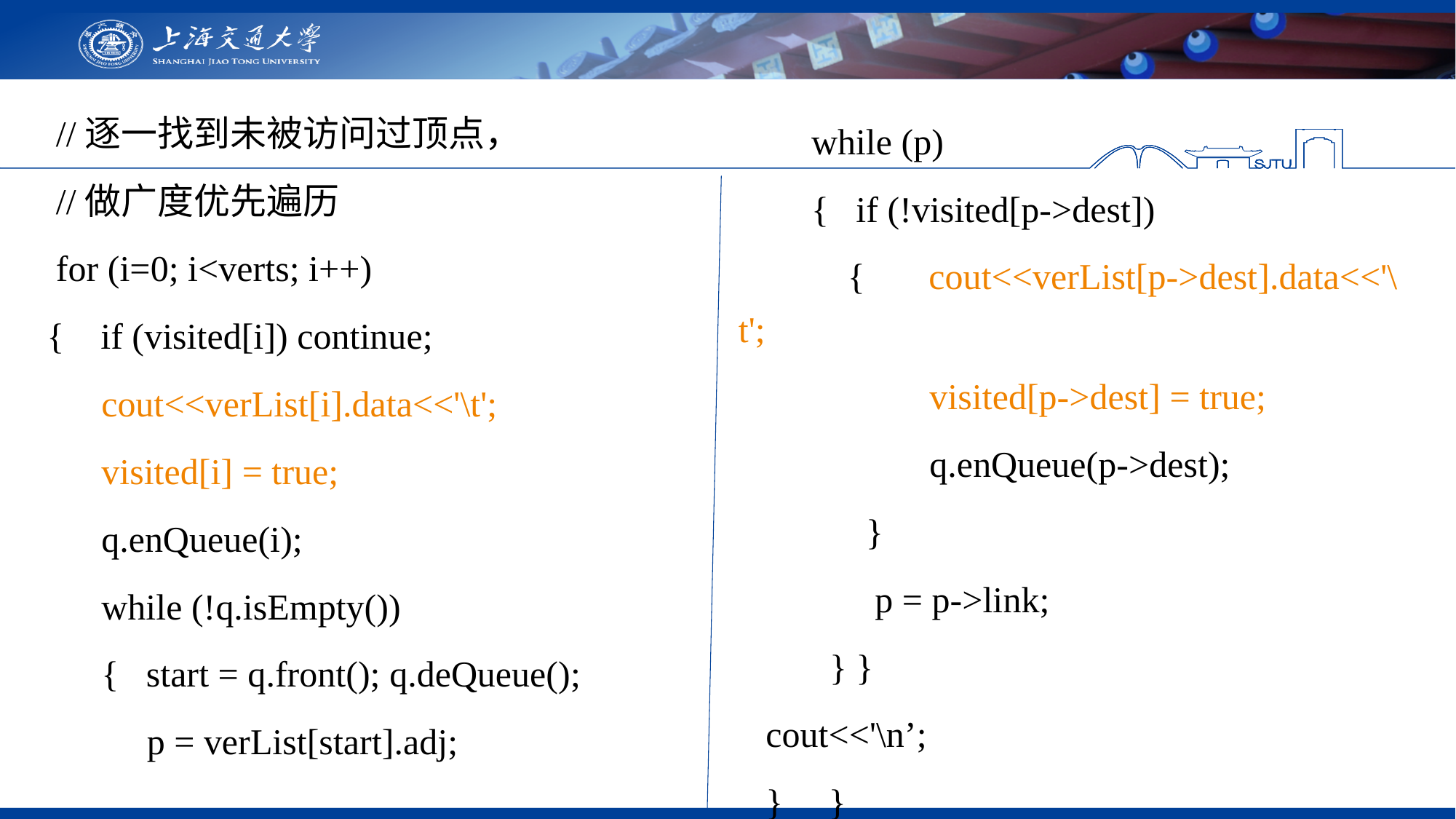

//逐一找到未被访问过顶点，
 //做广度优先遍历
 for (i=0; i<verts; i++)
{    if (visited[i]) continue;
      cout<<verList[i].data<<'\t';
      visited[i] = true;
      q.enQueue(i);
      while (!q.isEmpty())
      {   start = q.front(); q.deQueue();
           p = verList[start].adj;

        while (p)
        {   if (!visited[p->dest])
            {       cout<<verList[p->dest].data<<'\t';
                     visited[p->dest] = true;
                     q.enQueue(p->dest);
              }
               p = p->link;
          } }
   cout<<'\n’;
   }     }